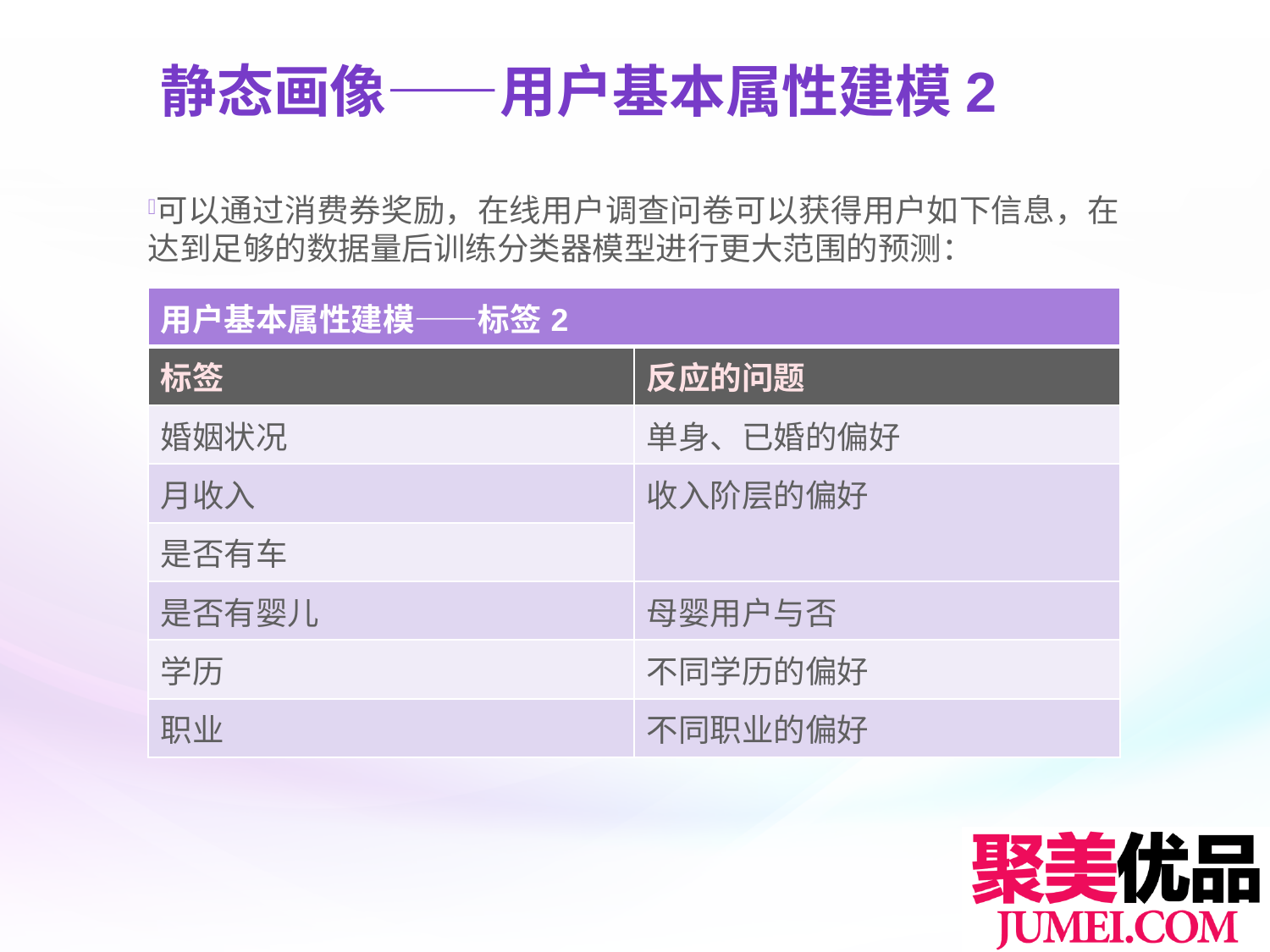

# 静态画像——用户基本属性建模2
可以通过消费券奖励，在线用户调查问卷可以获得用户如下信息，在达到足够的数据量后训练分类器模型进行更大范围的预测：

| 用户基本属性建模——标签2 |  |
| --- | --- |
| 标签 | 反应的问题 |
| 婚姻状况 | 单身、已婚的偏好 |
| 月收入 | 收入阶层的偏好 |
| 是否有车 |  |
| 是否有婴儿 | 母婴用户与否 |
| 学历 | 不同学历的偏好 |
| 职业 | 不同职业的偏好 |